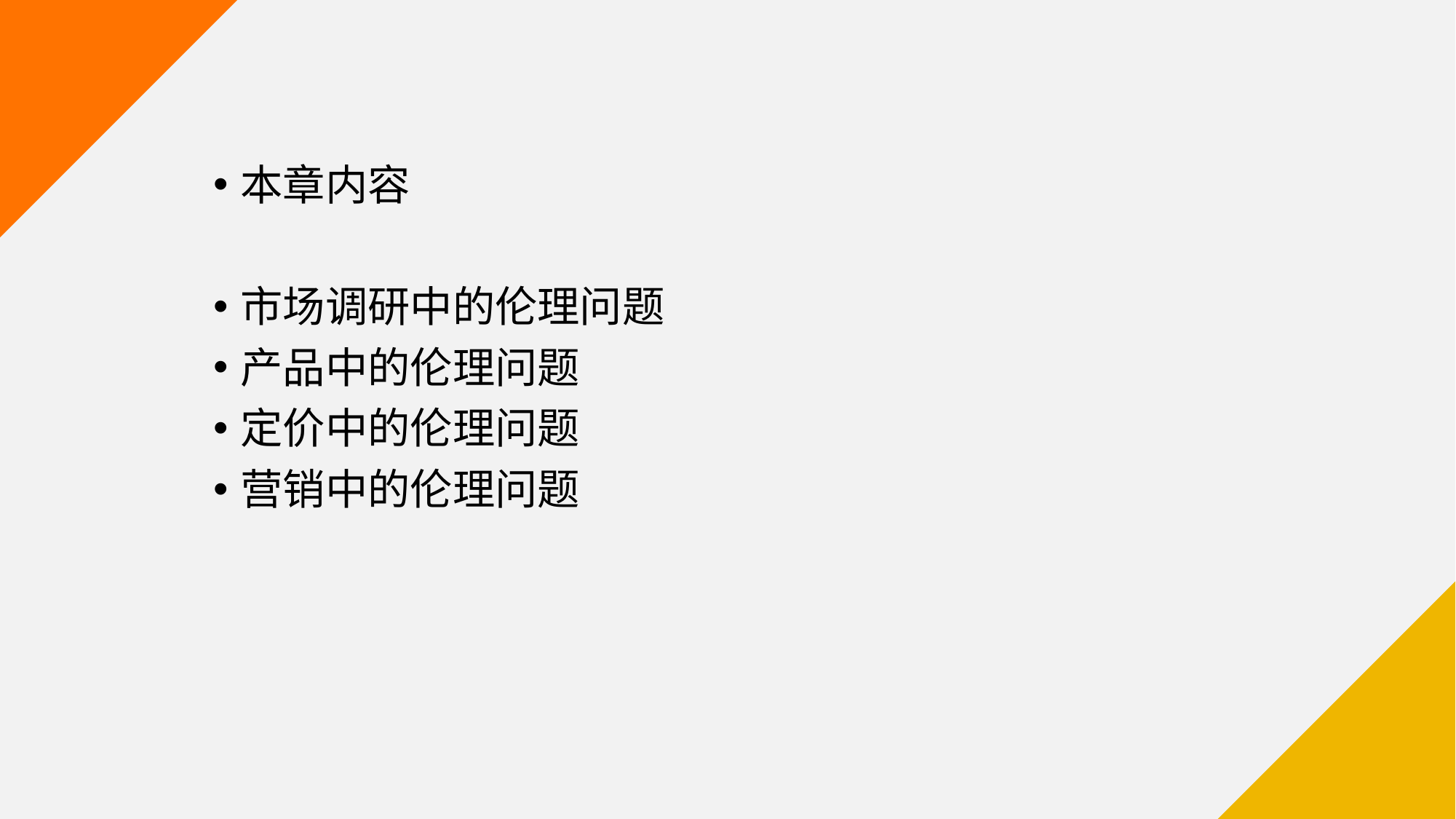

本章内容

市场调研中的伦理问题
产品中的伦理问题
定价中的伦理问题
营销中的伦理问题